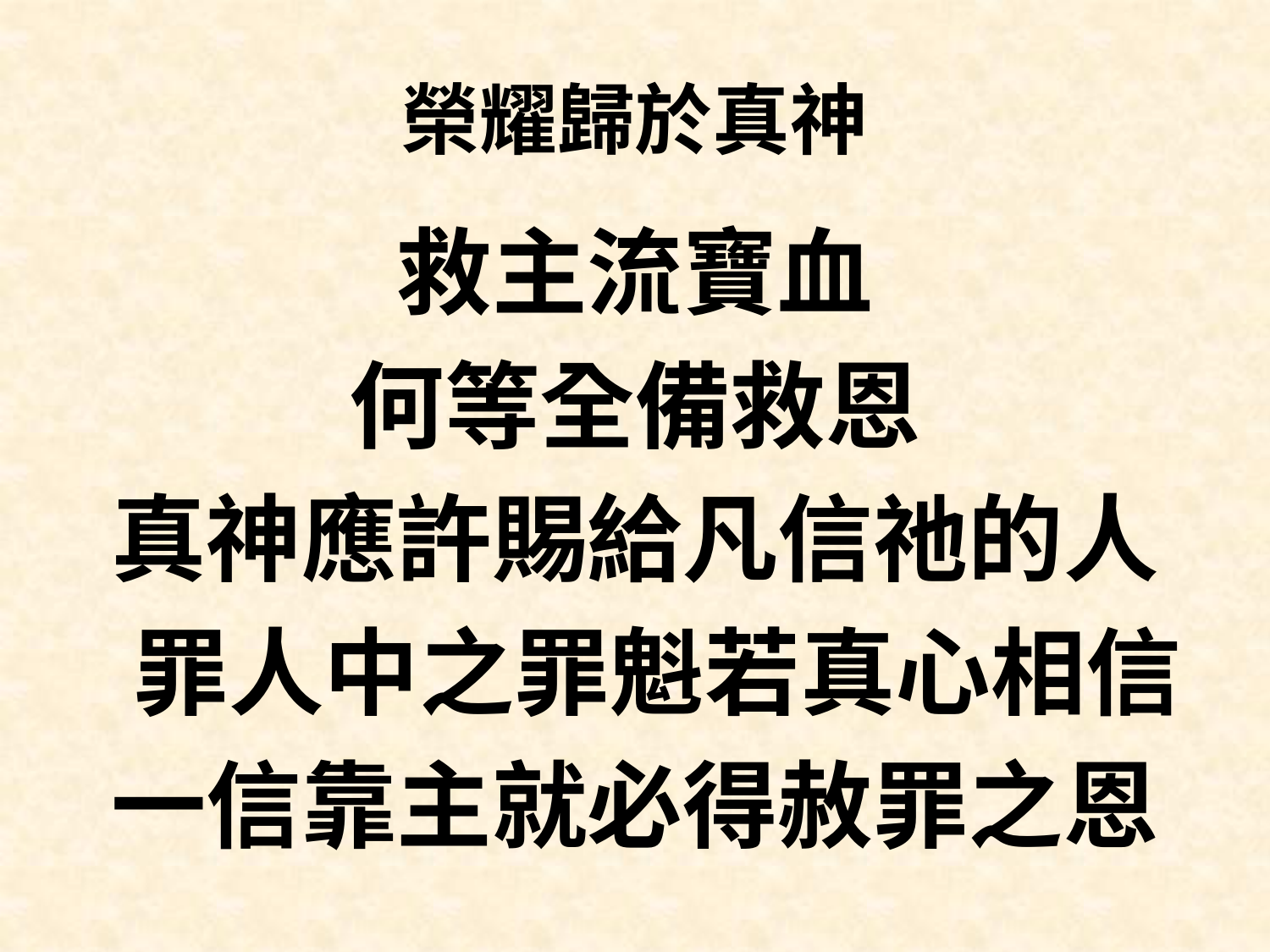

# 榮耀歸於真神
救主流寶血
何等全備救恩
真神應許賜給凡信祂的人
 罪人中之罪魁若真心相信
一信靠主就必得赦罪之恩